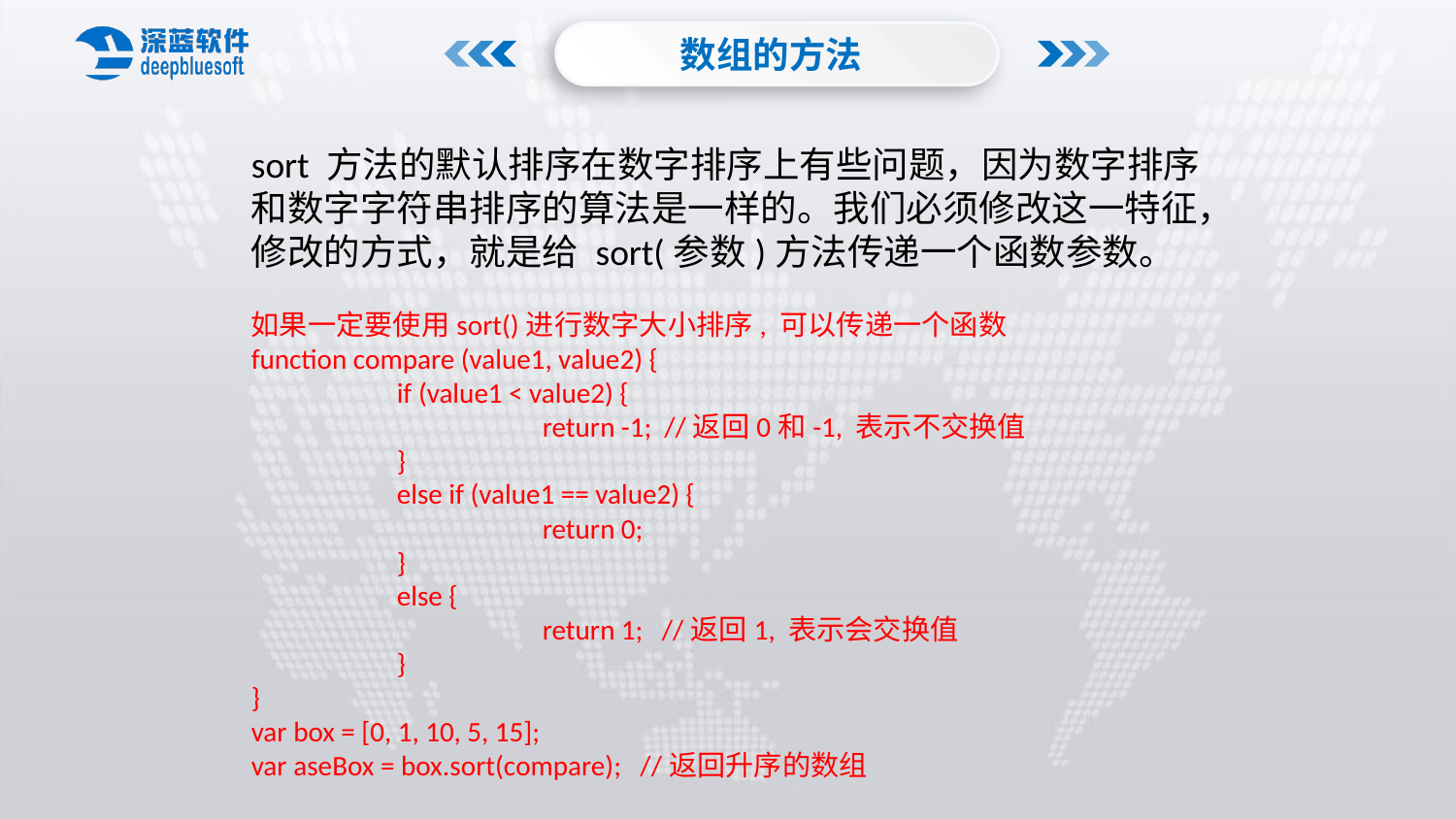

数组的方法

sort 方法的默认排序在数字排序上有些问题，因为数字排序和数字字符串排序的算法是一样的。我们必须修改这一特征，修改的方式，就是给 sort(参数)方法传递一个函数参数。

如果一定要使用sort()进行数字大小排序, 可以传递一个函数
function compare (value1, value2) {
	if (value1 < value2) {
		return -1;  //返回0和-1, 表示不交换值
	}
	else if (value1 == value2) {
		return 0;
	}
	else {
	   	return 1;   //返回1, 表示会交换值
	}
}
var box = [0, 1, 10, 5, 15];
var aseBox = box.sort(compare);   //返回升序的数组